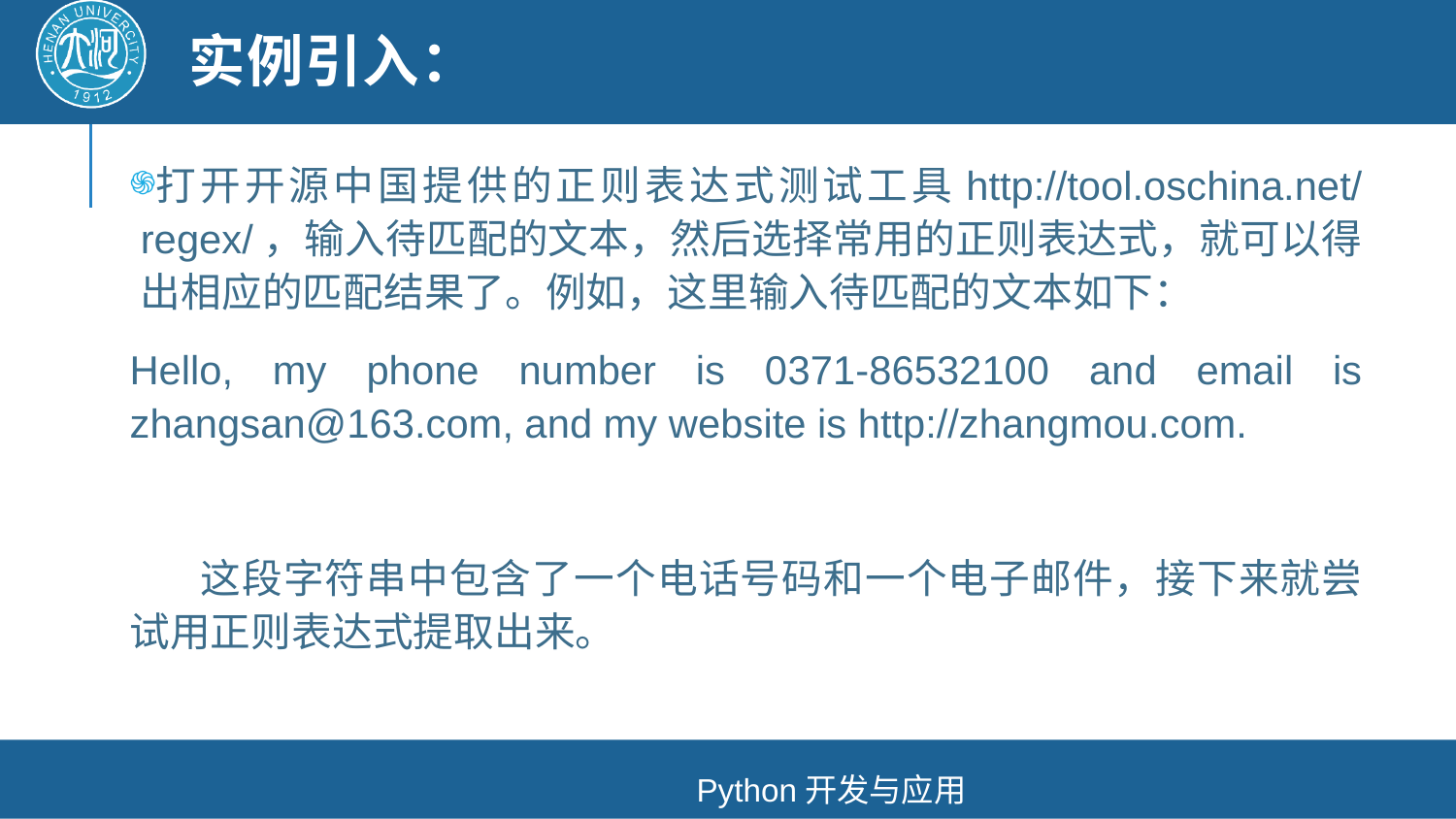

# 实例引入：
打开开源中国提供的正则表达式测试工具http://tool.oschina.net/regex/，输入待匹配的文本，然后选择常用的正则表达式，就可以得出相应的匹配结果了。例如，这里输入待匹配的文本如下：
Hello, my phone number is 0371-86532100 and email is zhangsan@163.com, and my website is http://zhangmou.com.

      这段字符串中包含了一个电话号码和一个电子邮件，接下来就尝试用正则表达式提取出来。

Python开发与应用
39